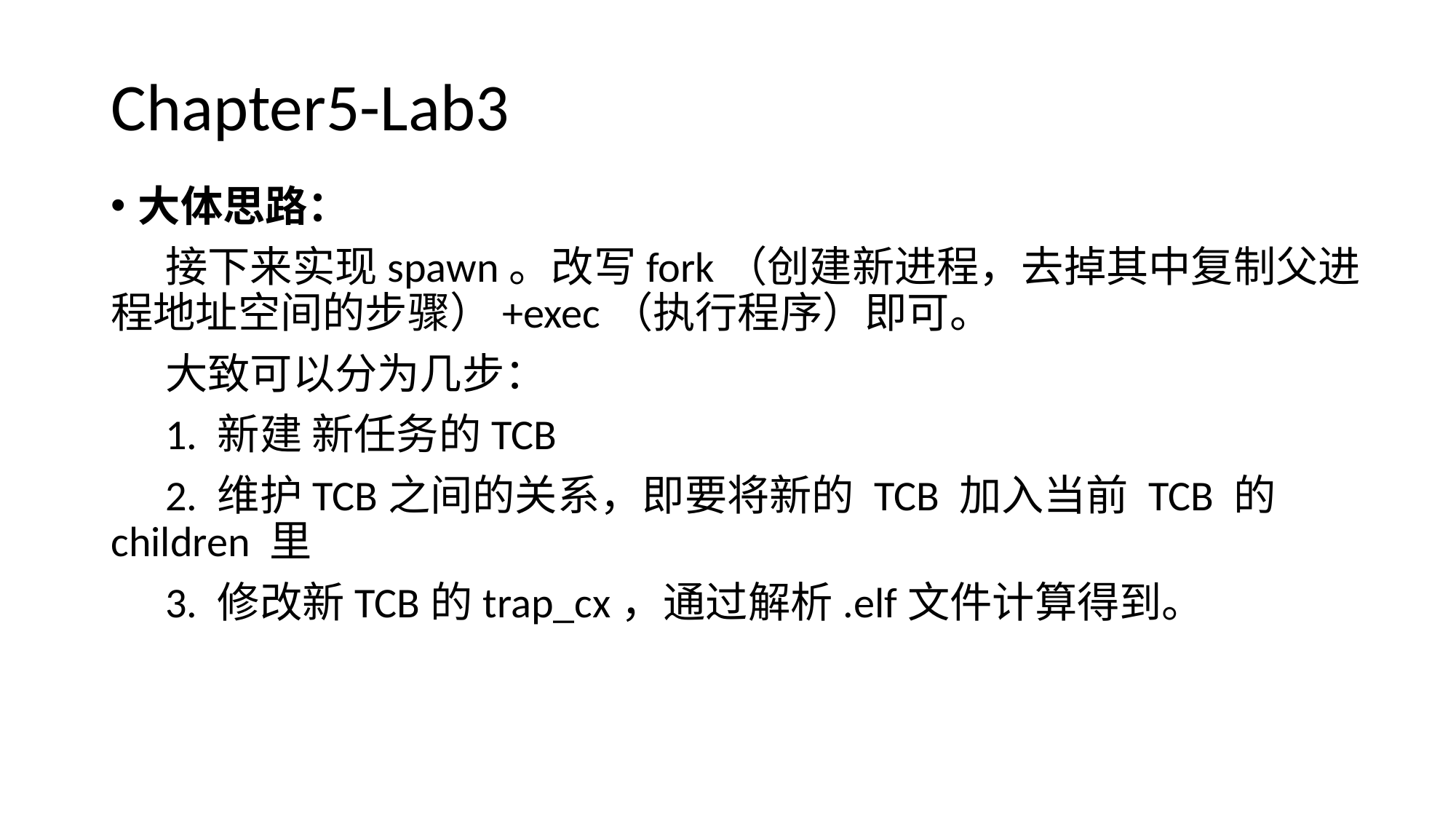

# Chapter5-Lab3
大体思路：
接下来实现spawn。改写fork（创建新进程，去掉其中复制父进程地址空间的步骤）+exec（执行程序）即可。
大致可以分为几步：
1. 新建 新任务的TCB
2. 维护TCB之间的关系，即要将新的 TCB 加入当前 TCB 的 children 里
3. 修改新TCB的trap_cx，通过解析.elf文件计算得到。